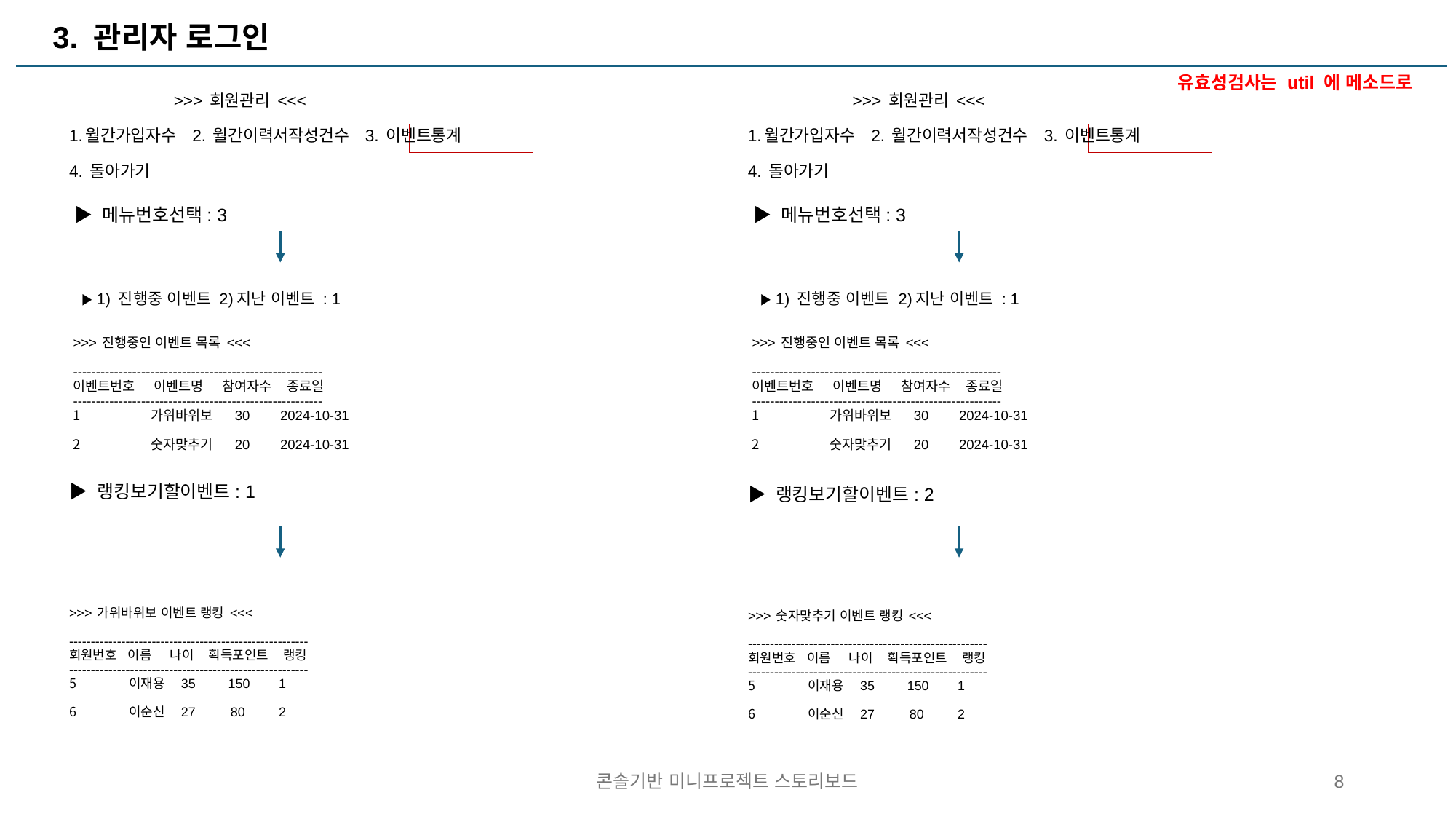

3. 관리자 로그인
유효성검사는 util 에 메소드로
                       >>> 회원관리 <<<
1.월간가입자수   2. 월간이력서작성건수   3. 이벤트통계

4. 돌아가기
                       >>> 회원관리 <<<
1.월간가입자수   2. 월간이력서작성건수   3. 이벤트통계

4. 돌아가기

▶ 메뉴번호선택: 3
▶ 1) 진행중 이벤트 2)지난 이벤트 : 1
>>> 진행중인 이벤트 목록 <<<
-------------------------------------------------------
이벤트번호     이벤트명     참여자수    종료일
-------------------------------------------------------
           가위바위보	 30        2024-10-31

           숫자맞추기	 20        2024-10-31
▶ 랭킹보기할이벤트: 2
>>> 숫자맞추기 이벤트 랭킹 <<<
-------------------------------------------------------
회원번호   이름     나이    획득포인트    랭킹
-------------------------------------------------------
       이재용    35         150      	1

       이순신    27    	   80      	2

▶ 메뉴번호선택: 3
▶ 1) 진행중 이벤트 2)지난 이벤트 : 1
>>> 진행중인 이벤트 목록 <<<
-------------------------------------------------------
이벤트번호     이벤트명     참여자수    종료일
-------------------------------------------------------
           가위바위보	 30        2024-10-31

           숫자맞추기	 20        2024-10-31
▶ 랭킹보기할이벤트: 1
>>> 가위바위보 이벤트 랭킹 <<<
-------------------------------------------------------
회원번호   이름     나이    획득포인트    랭킹
-------------------------------------------------------
       이재용    35         150      	1

       이순신    27    	   80      	2

콘솔기반 미니프로젝트 스토리보드
8